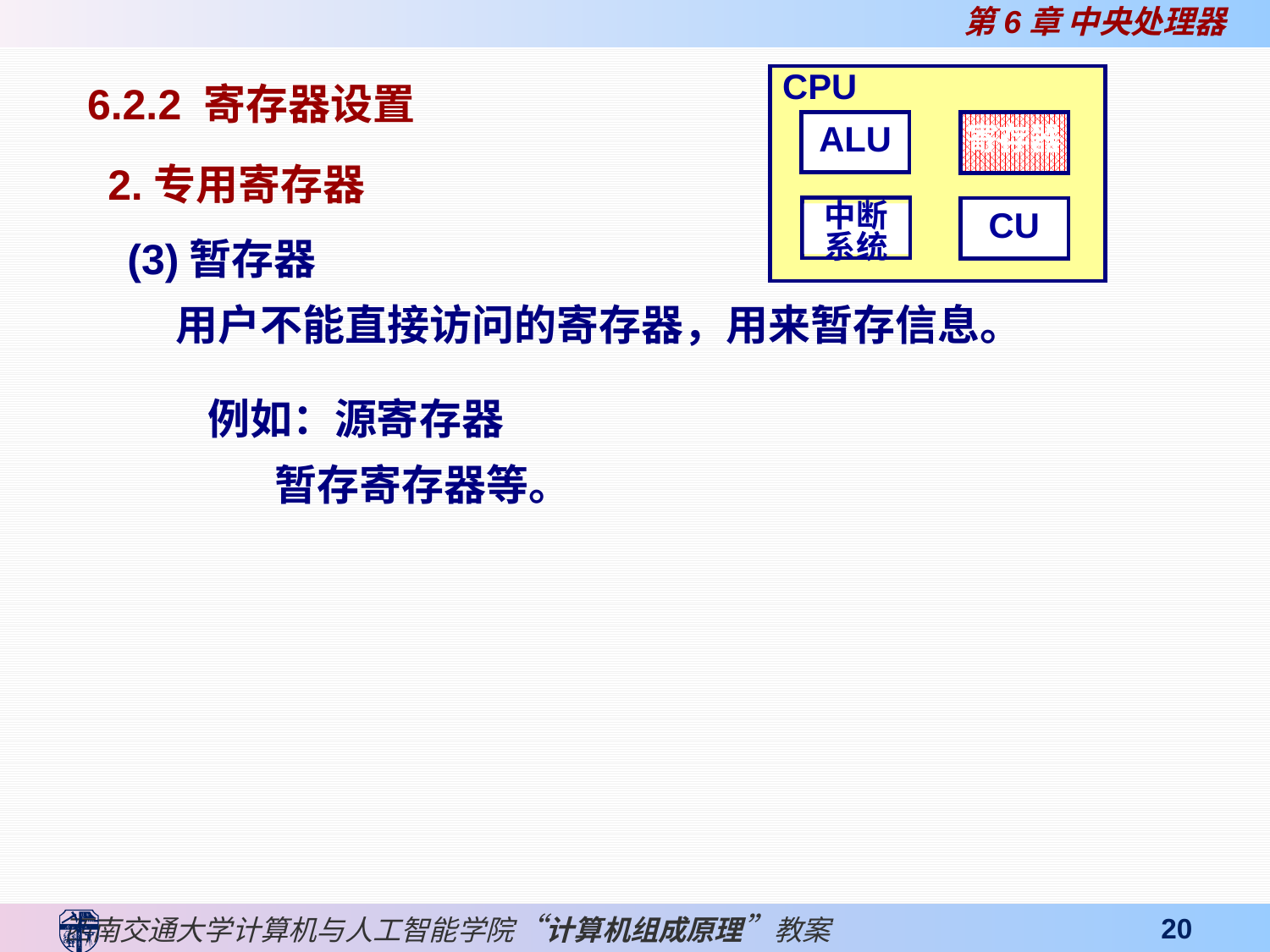

CPU

ALU
寄存器

中断
系统
CU
6.2.2 寄存器设置
2.专用寄存器
(3)暂存器
    用户不能直接访问的寄存器，用来暂存信息。
例如：源寄存器
      暂存寄存器等。